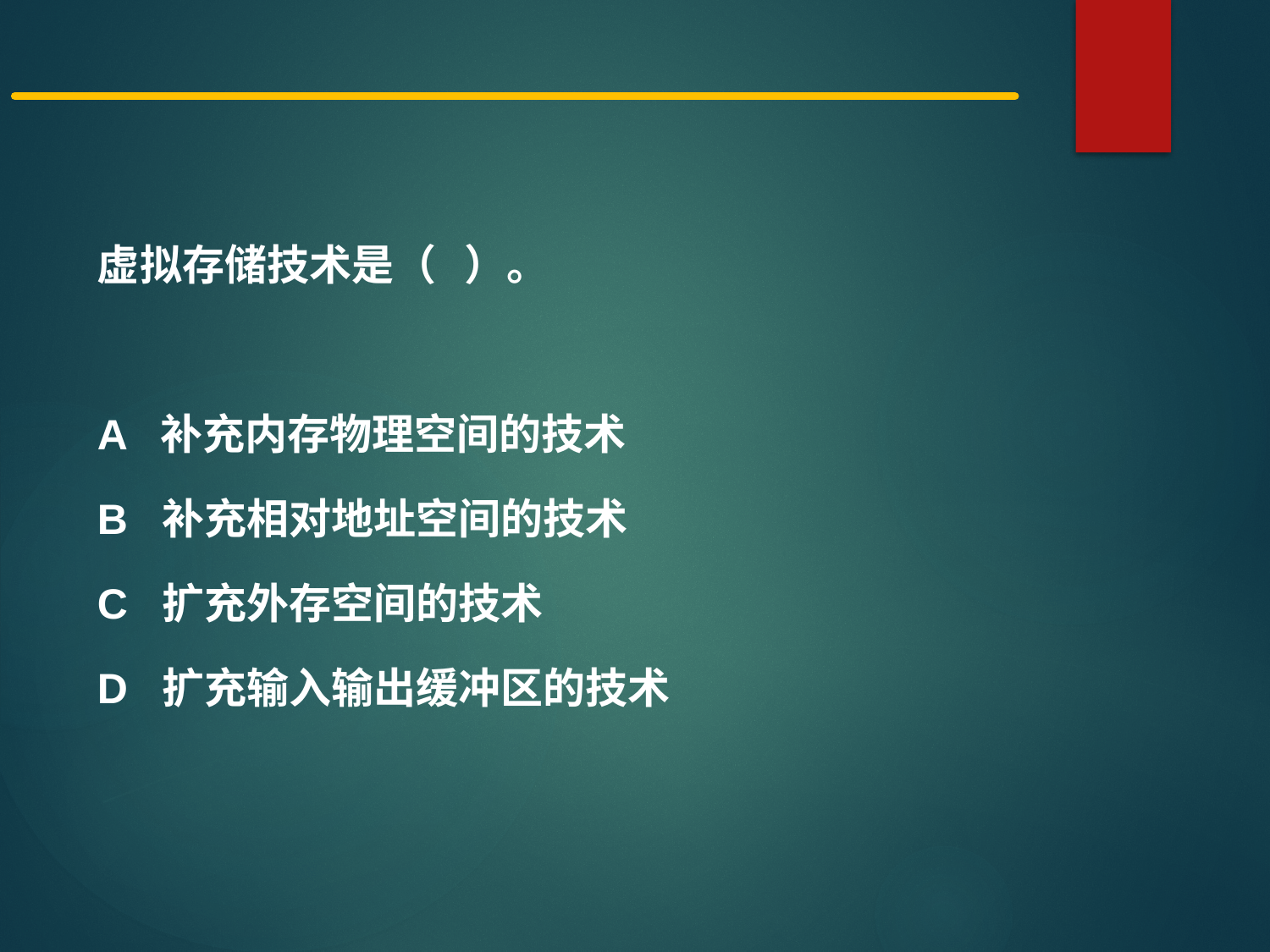

虚拟存储技术是（   ）。

A  补充内存物理空间的技术
B  补充相对地址空间的技术
C  扩充外存空间的技术
D  扩充输入输出缓冲区的技术